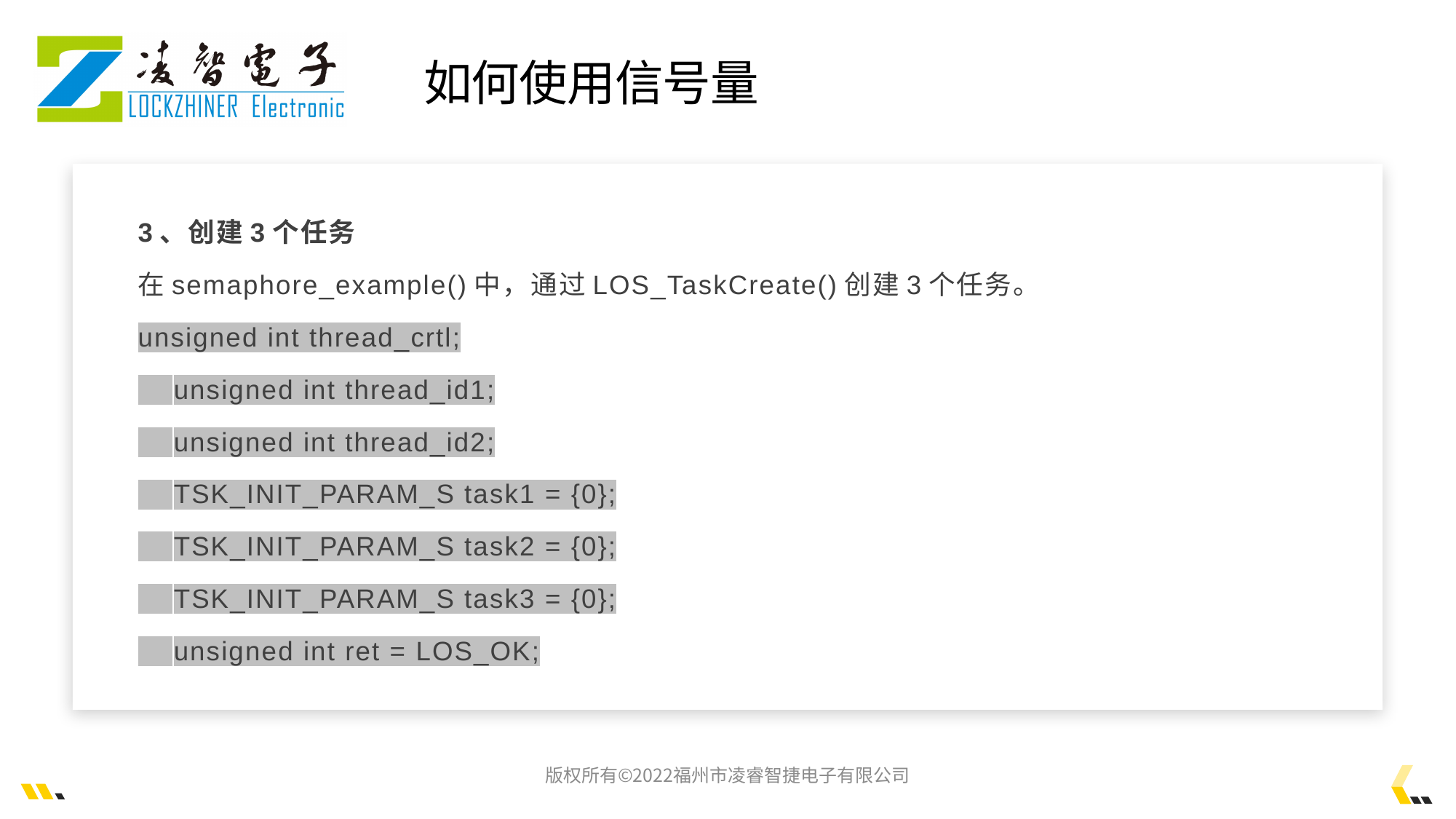

如何使用信号量

3、创建3个任务
在semaphore_example()中，通过LOS_TaskCreate()创建3个任务。
unsigned int thread_crtl;
    unsigned int thread_id1;
    unsigned int thread_id2;
    TSK_INIT_PARAM_S task1 = {0};
    TSK_INIT_PARAM_S task2 = {0};
    TSK_INIT_PARAM_S task3 = {0};
    unsigned int ret = LOS_OK;

版权所有©2022福州市凌睿智捷电子有限公司
12